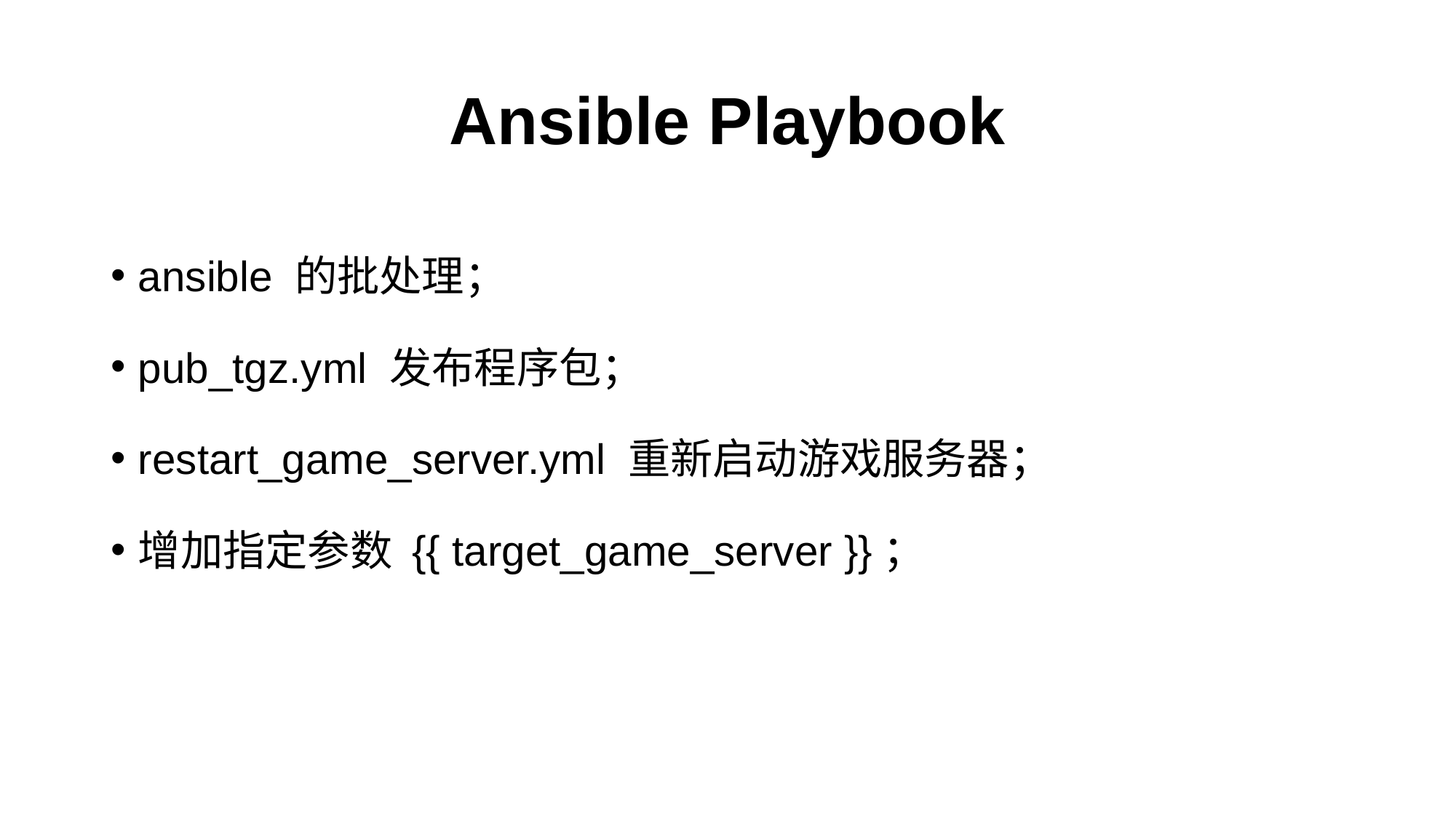

# Ansible Playbook
ansible 的批处理；
pub_tgz.yml 发布程序包；
restart_game_server.yml 重新启动游戏服务器；
增加指定参数 {{ target_game_server }}；